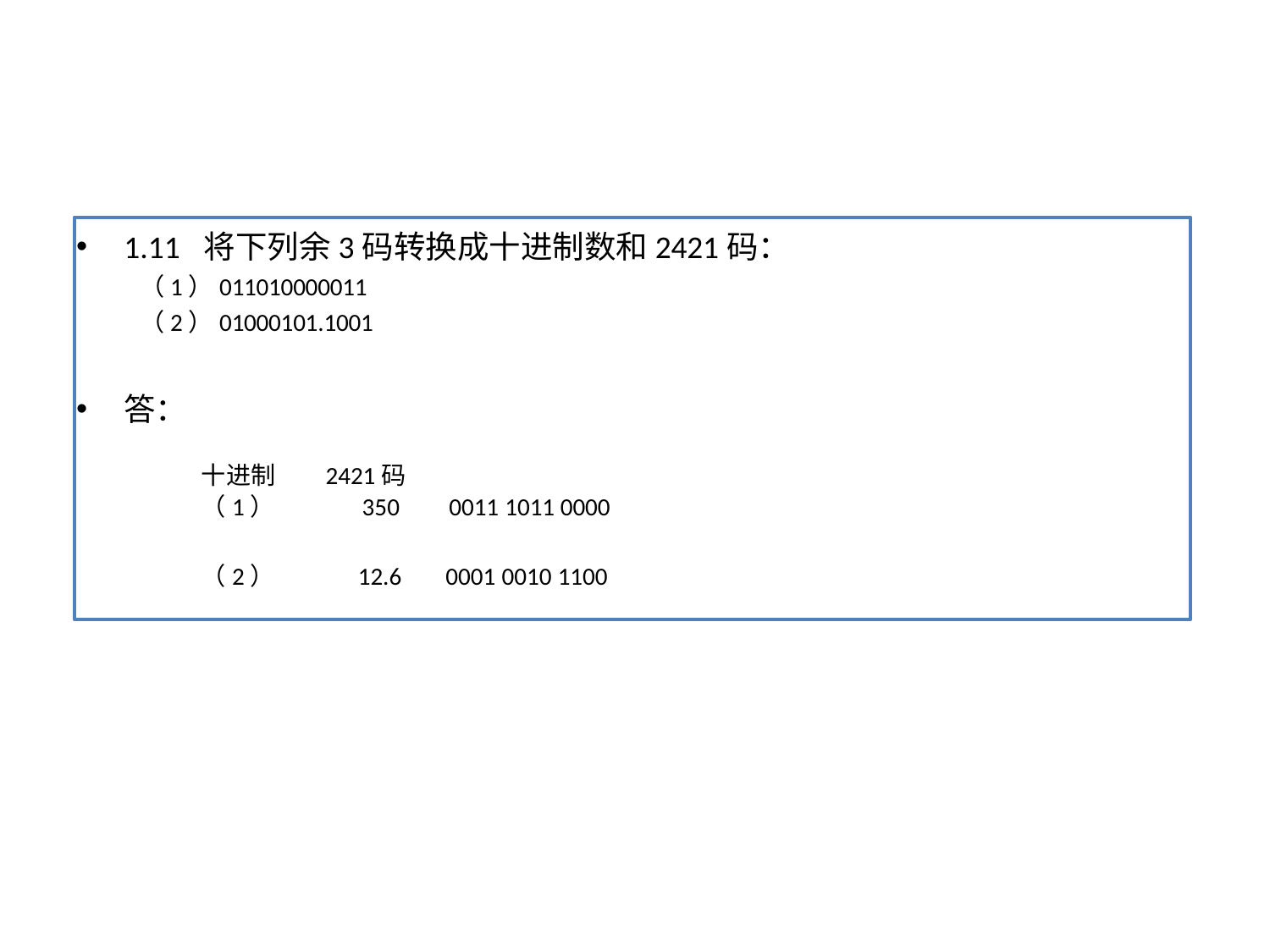

1.11  将下列余3码转换成十进制数和2421码：
（1）011010000011
（2）01000101.1001

答：

十进制        2421码
（1）               350         0011 1011 0000

（2）              12.6        0001 0010 1100